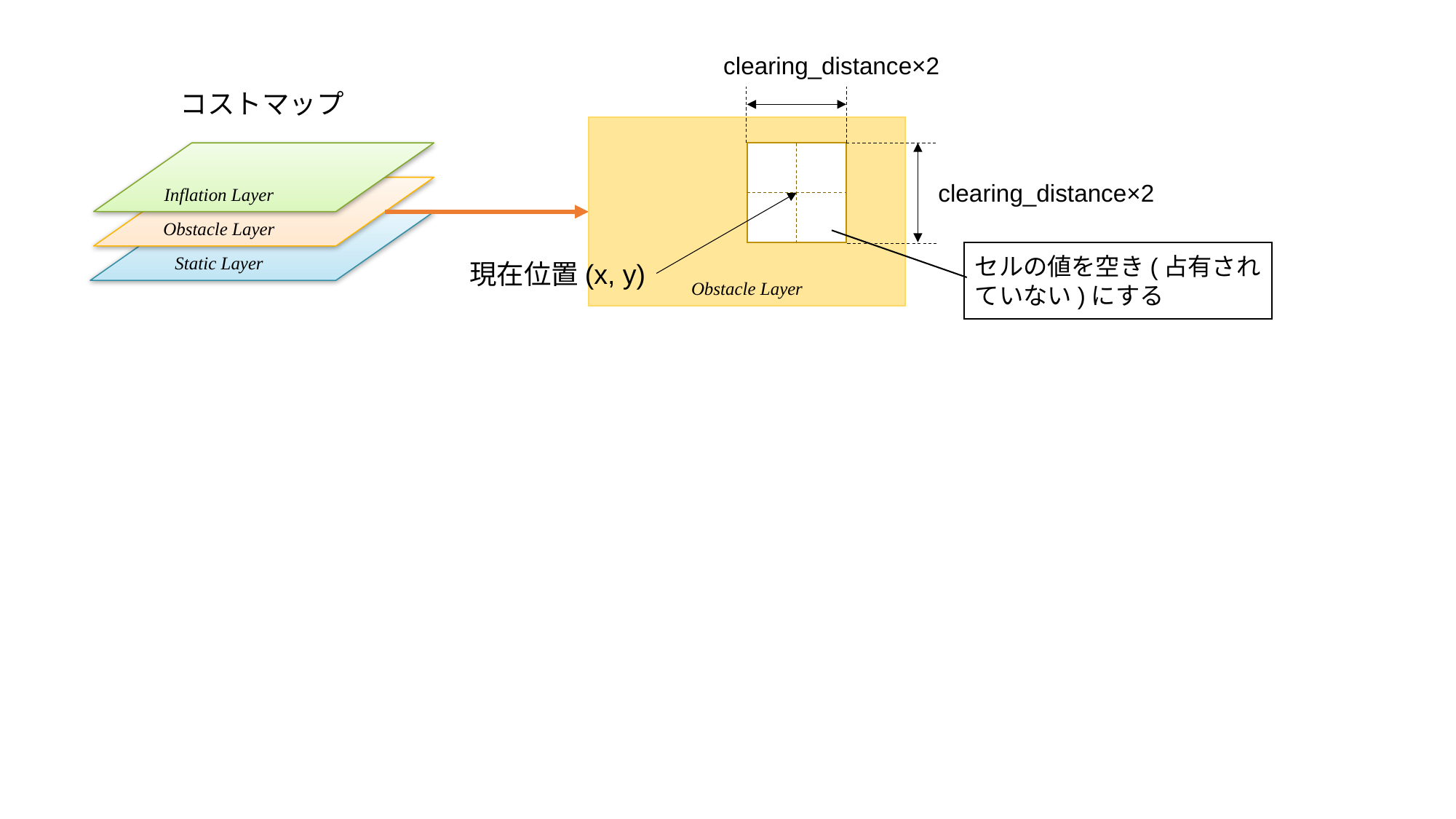

clearing_distance×2
コストマップ

clearing_distance×2

Inflation Layer

Obstacle Layer
セルの値を空き(占有されていない)にする
Static Layer
現在位置(x, y)
Obstacle Layer